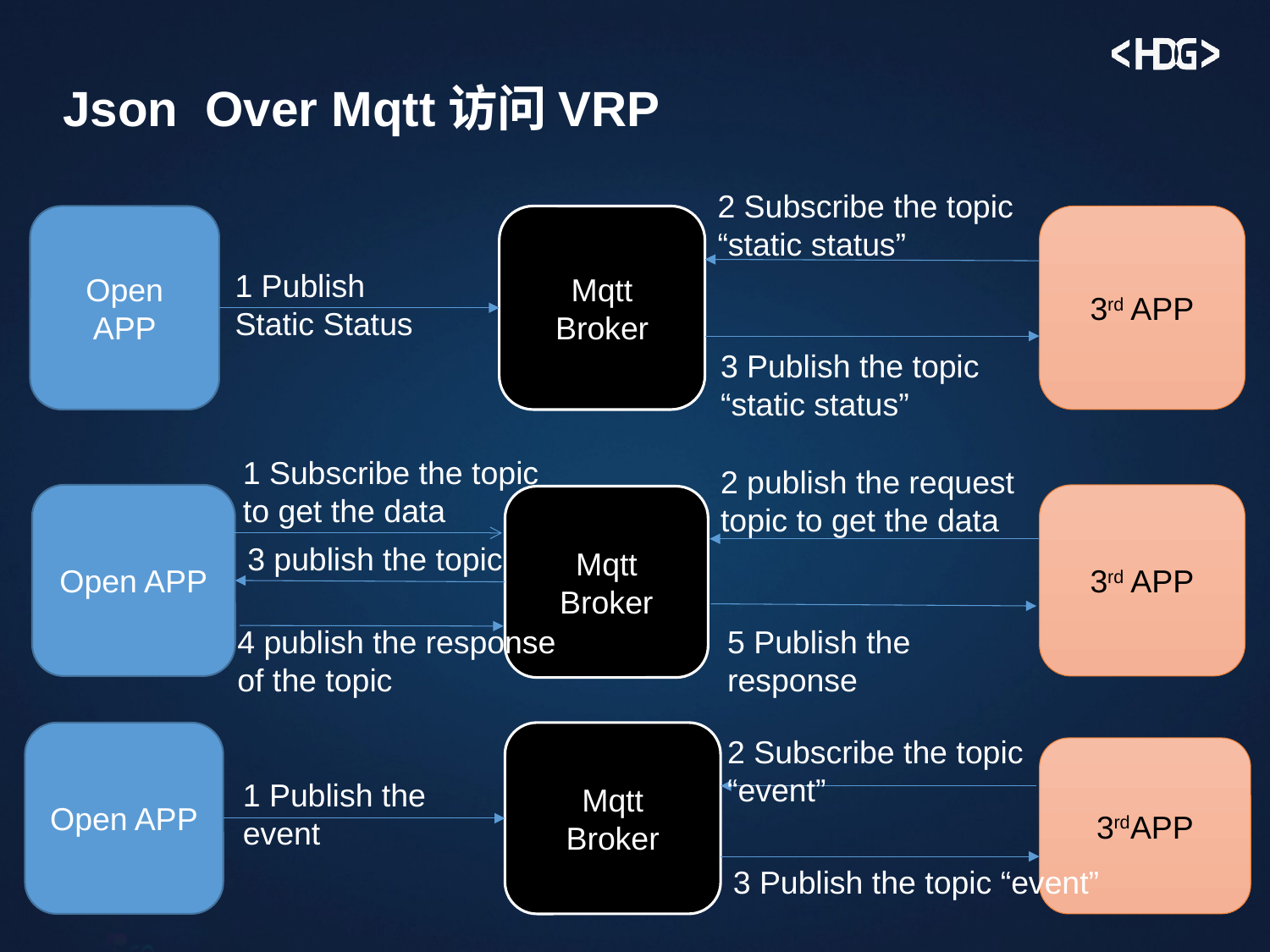

# Json  Over Mqtt访问VRP
2 Subscribe the topic “static status”
Mqtt
Broker
3rd APP
Open APP
1 Publish Static Status
3 Publish the topic
“static status”
1 Subscribe the topic to get the data
2 publish the request topic to get the data
3rd APP
Open APP
Mqtt
Broker
3 publish the topic
4 publish the response of the topic
5 Publish the response
Mqtt
Broker
Open APP
2 Subscribe the topic “event”
3rdAPP
1 Publish the event
3 Publish the topic “event”